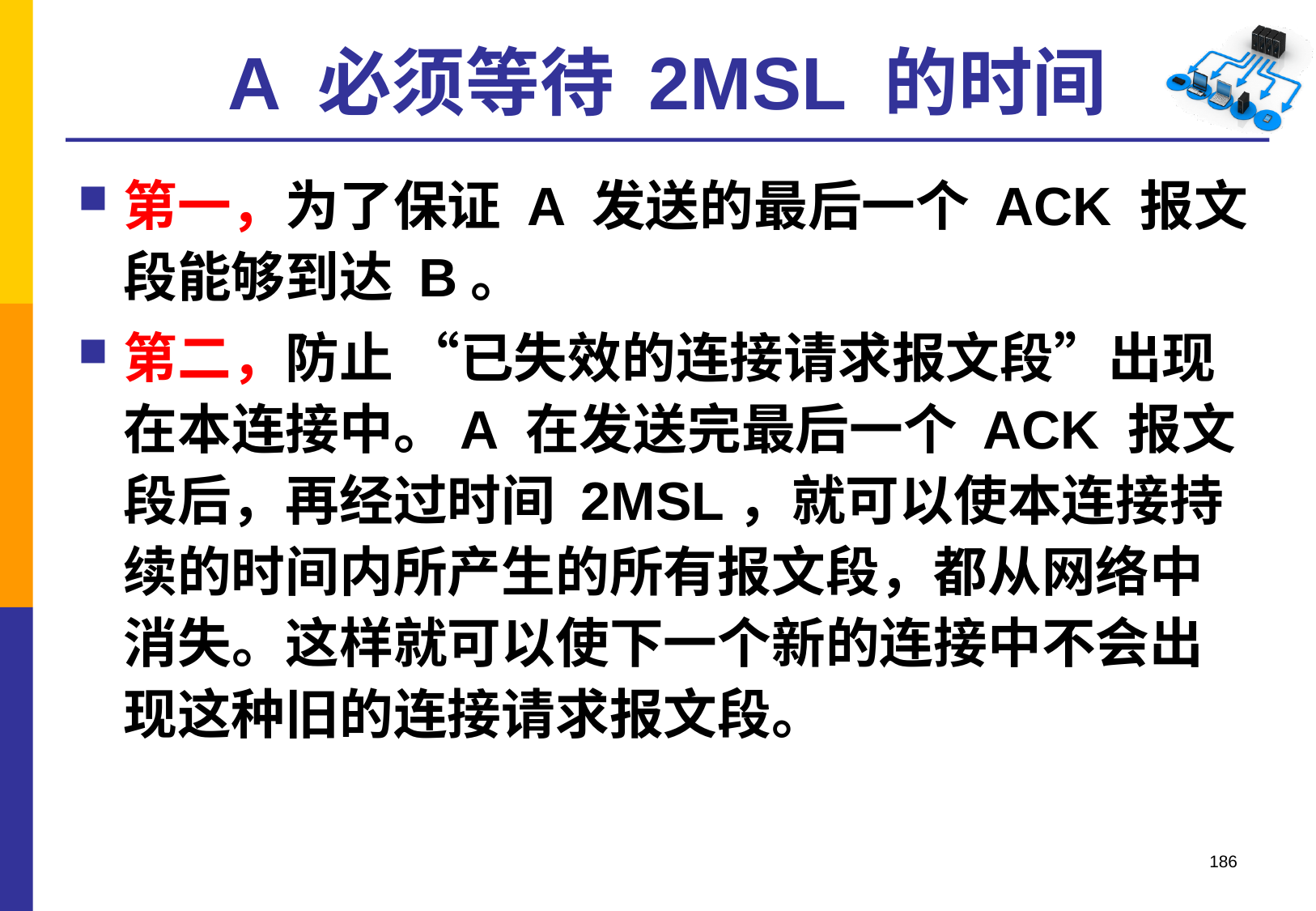

# A 必须等待 2MSL 的时间
第一，为了保证 A 发送的最后一个 ACK 报文段能够到达 B。
第二，防止 “已失效的连接请求报文段”出现在本连接中。A 在发送完最后一个 ACK 报文段后，再经过时间 2MSL，就可以使本连接持续的时间内所产生的所有报文段，都从网络中消失。这样就可以使下一个新的连接中不会出现这种旧的连接请求报文段。
186